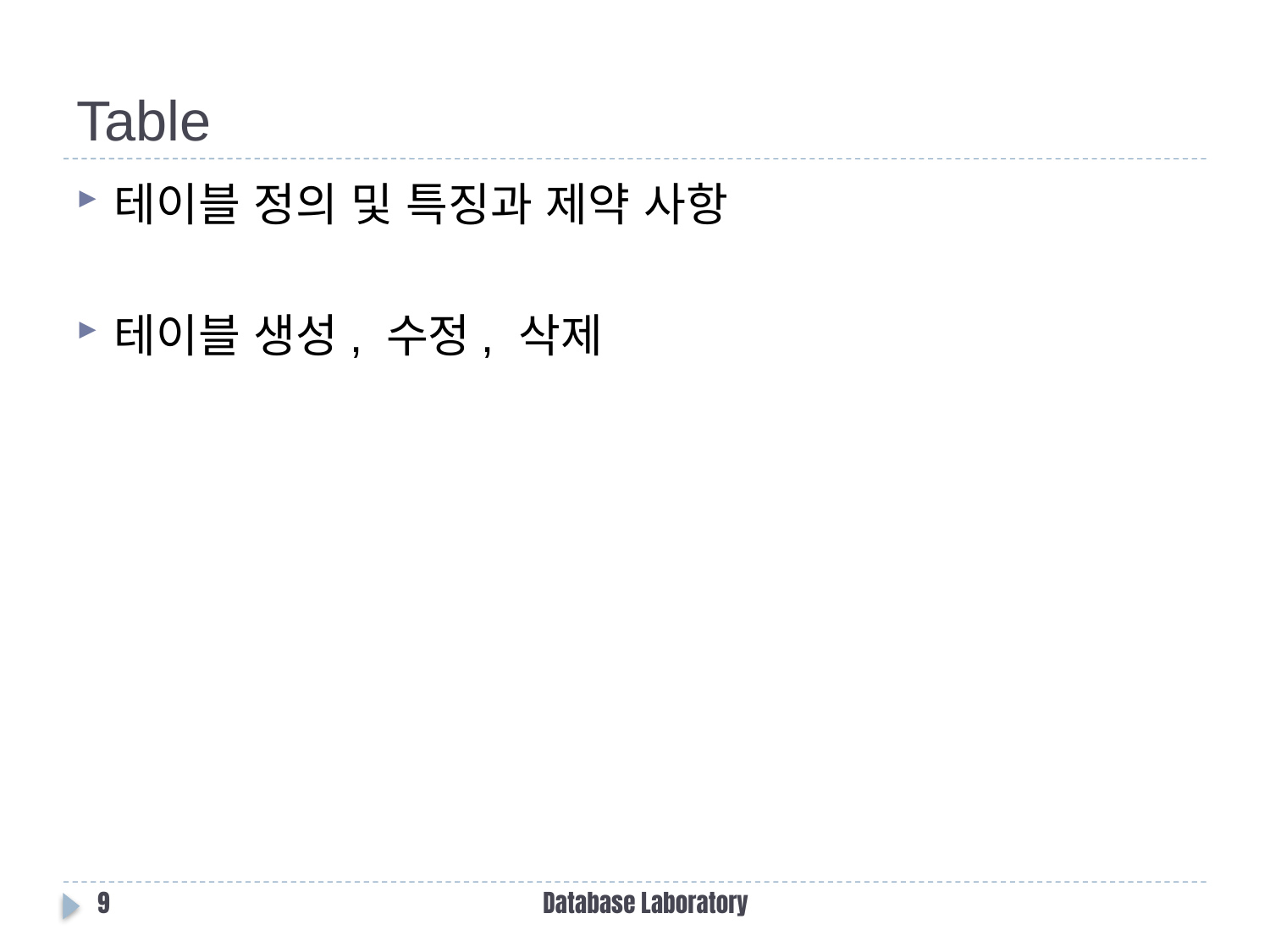

# Table
테이블 정의 및 특징과 제약 사항

테이블 생성, 수정, 삭제
9
Database Laboratory